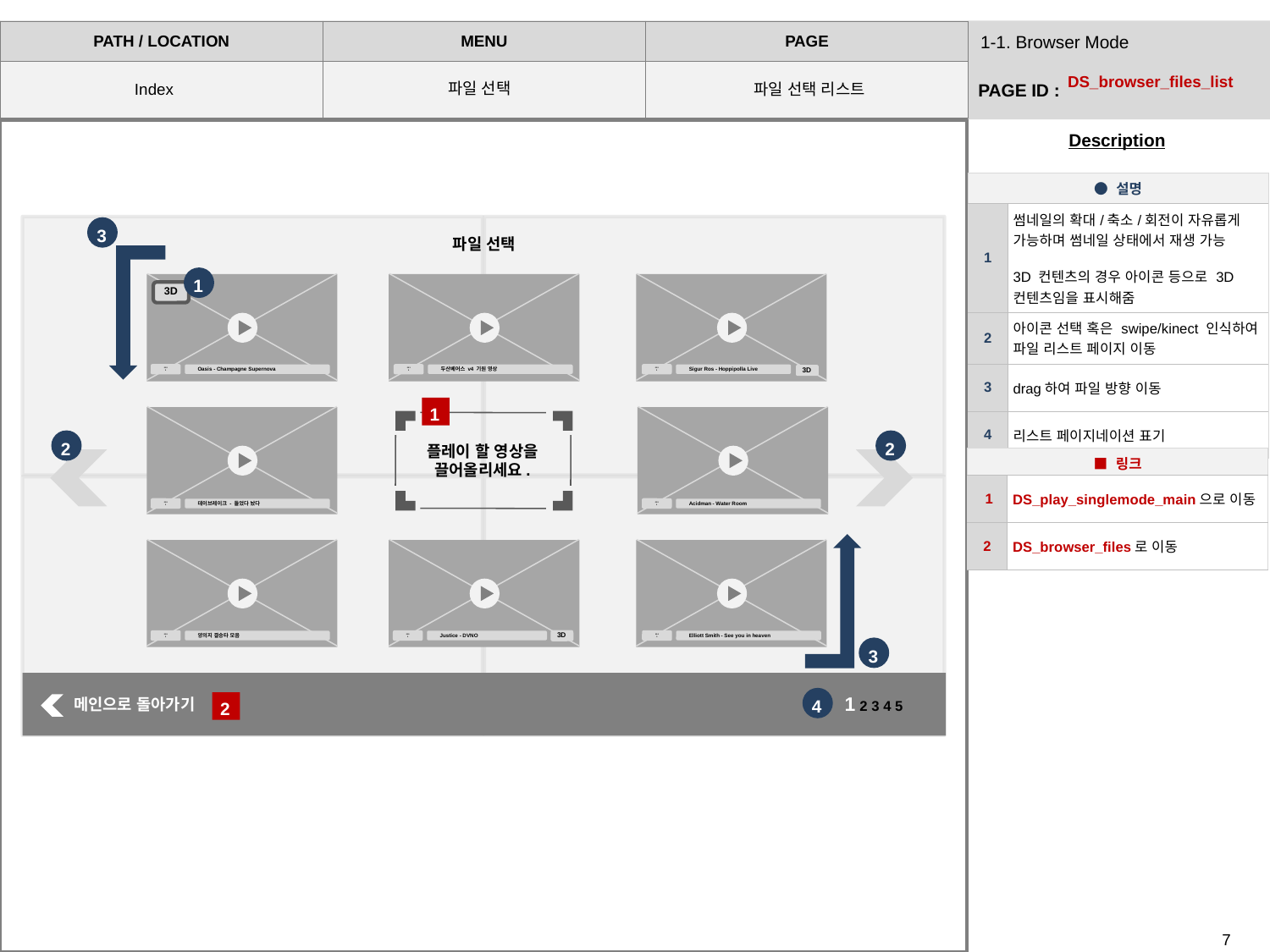

1-1. Browser Mode
DS_browser_files_list
파일 선택
파일 선택 리스트
Index
| ● 설명 |  |
| --- | --- |
| 1 | 썸네일의 확대/축소/회전이 자유롭게 가능하며 썸네일 상태에서 재생 가능 3D 컨텐츠의 경우 아이콘 등으로 3D 컨텐츠임을 표시해줌 |
| 2 | 아이콘 선택 혹은 swipe/kinect 인식하여 파일 리스트 페이지 이동 |
| 3 | drag하여 파일 방향 이동 |
| 4 | 리스트 페이지네이션 표기 |
3

파일 선택

1

3D

3D

03:35
Sigur Ros - Hoppipolla Live
03:35
Oasis - Champagne Supernova
03:35
두산베어스 v4 기원 영상
1

2

2

플레이 할 영상을
끌어올리세요.
| ■ 링크 |  |
| --- | --- |
| 1 | DS\_play\_singlemode\_main으로 이동 |
| 2 | DS\_browser\_files로 이동 |

03:35
데이브레이크 - 들었다 놨다
03:35
Acidman - Water Room

3D

3

03:35
양의지 결승타 모음
03:35
Justice - DVNO
03:35
Elliott Smith - See you in heaven

4

2

1 2 3 4 5
메인으로 돌아가기

7